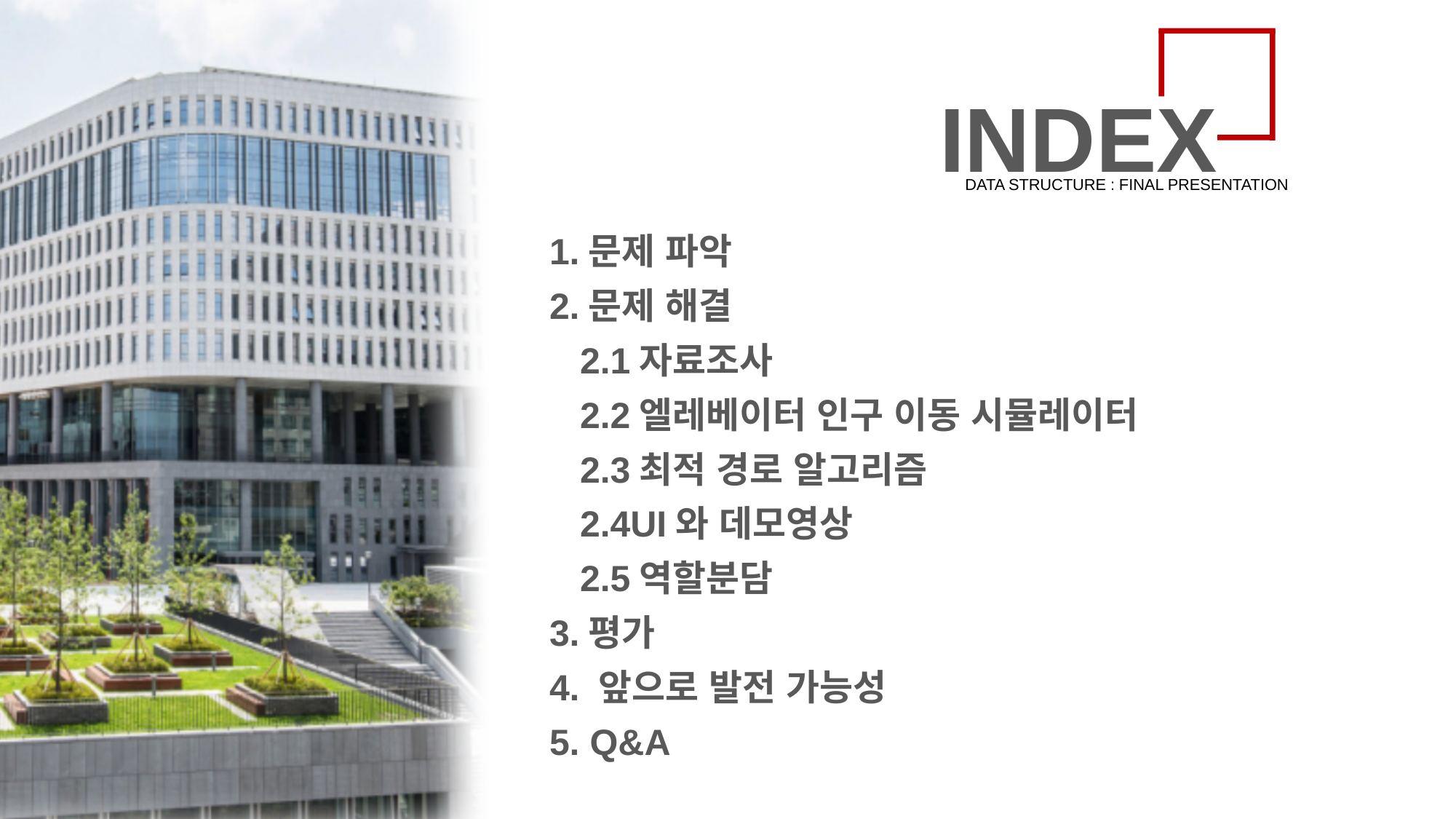

1.문제 파악
2.문제 해결
   2.1자료조사
   2.2엘레베이터 인구 이동 시뮬레이터
   2.3최적 경로 알고리즘
   2.4UI와 데모영상
   2.5역할분담
3.평가
4. 앞으로 발전 가능성
5. Q&A